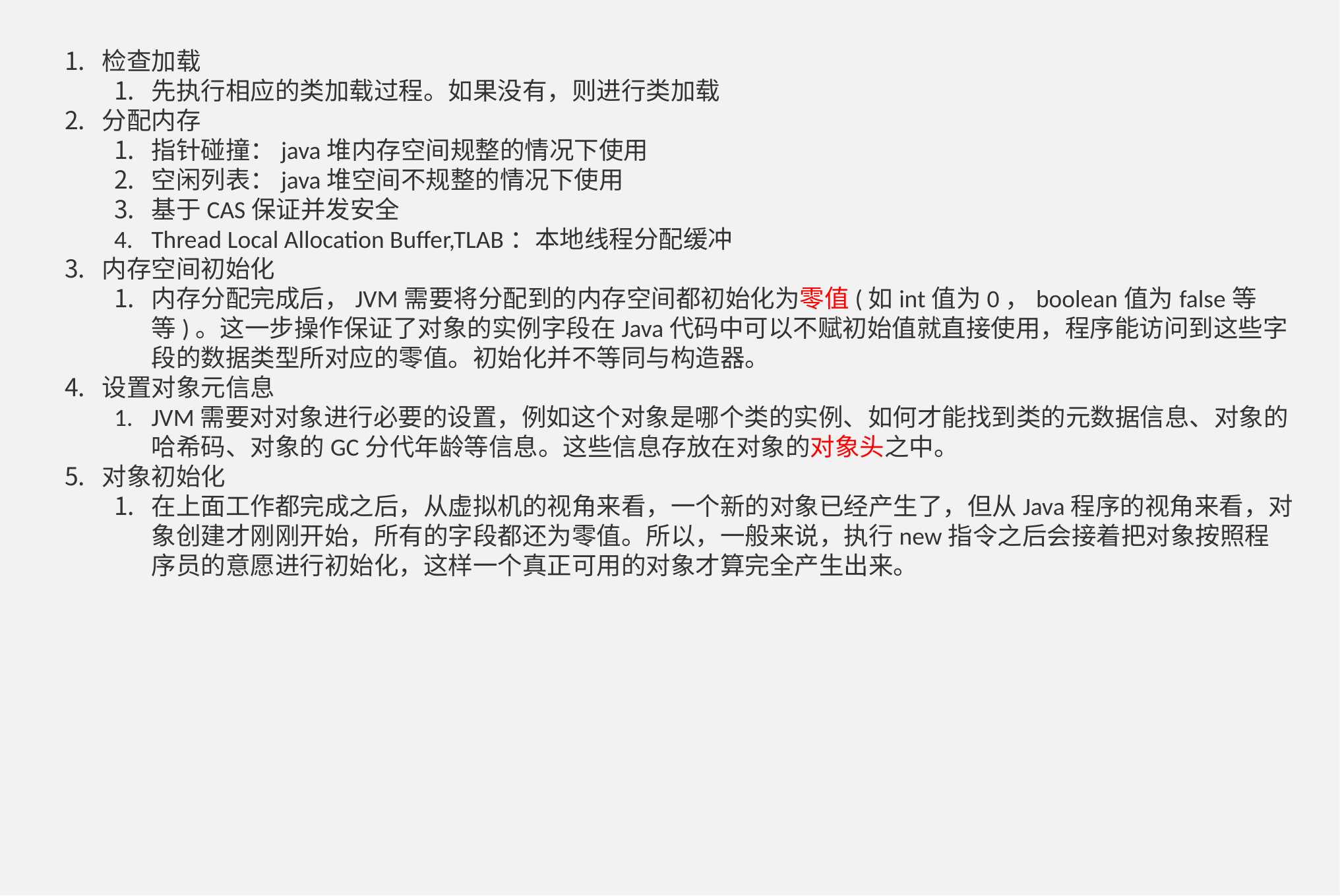

检查加载
先执行相应的类加载过程。如果没有，则进行类加载
分配内存
指针碰撞：java堆内存空间规整的情况下使用
空闲列表：java堆空间不规整的情况下使用
基于CAS保证并发安全
Thread Local Allocation Buffer,TLAB：本地线程分配缓冲
内存空间初始化
内存分配完成后，JVM需要将分配到的内存空间都初始化为零值(如int值为0，boolean值为false等等)。这一步操作保证了对象的实例字段在Java代码中可以不赋初始值就直接使用，程序能访问到这些字段的数据类型所对应的零值。初始化并不等同与构造器。
设置对象元信息
JVM需要对对象进行必要的设置，例如这个对象是哪个类的实例、如何才能找到类的元数据信息、对象的哈希码、对象的GC分代年龄等信息。这些信息存放在对象的对象头之中。
对象初始化
在上面工作都完成之后，从虚拟机的视角来看，一个新的对象已经产生了，但从Java程序的视角来看，对象创建才刚刚开始，所有的字段都还为零值。所以，一般来说，执行new指令之后会接着把对象按照程序员的意愿进行初始化，这样一个真正可用的对象才算完全产生出来。